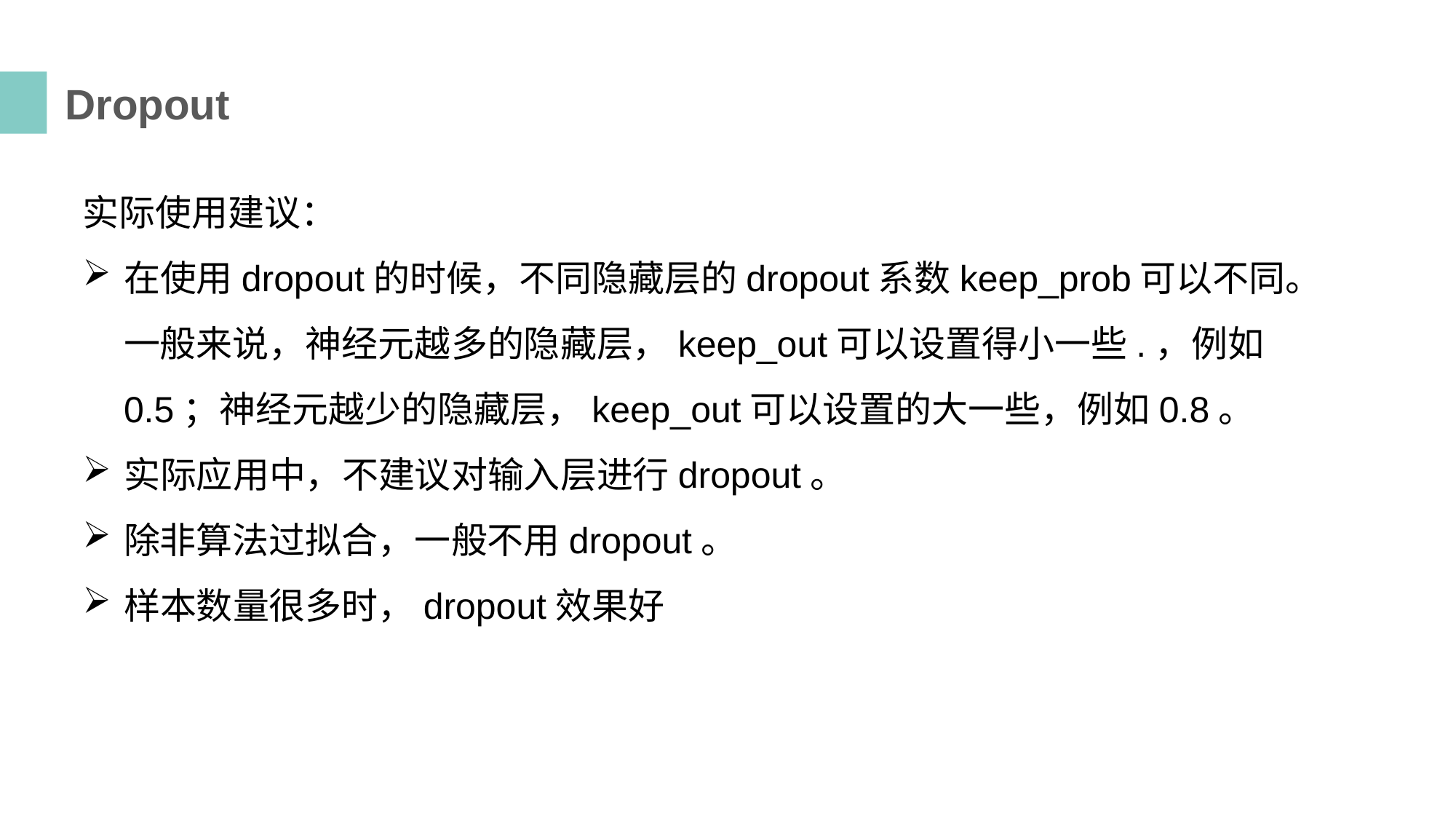

Dropout
实际使用建议：
在使用dropout的时候，不同隐藏层的dropout系数keep_prob可以不同。一般来说，神经元越多的隐藏层，keep_out可以设置得小一些.，例如0.5；神经元越少的隐藏层，keep_out可以设置的大一些，例如0.8。
实际应用中，不建议对输入层进行dropout。
除非算法过拟合，一般不用dropout。
样本数量很多时，dropout效果好